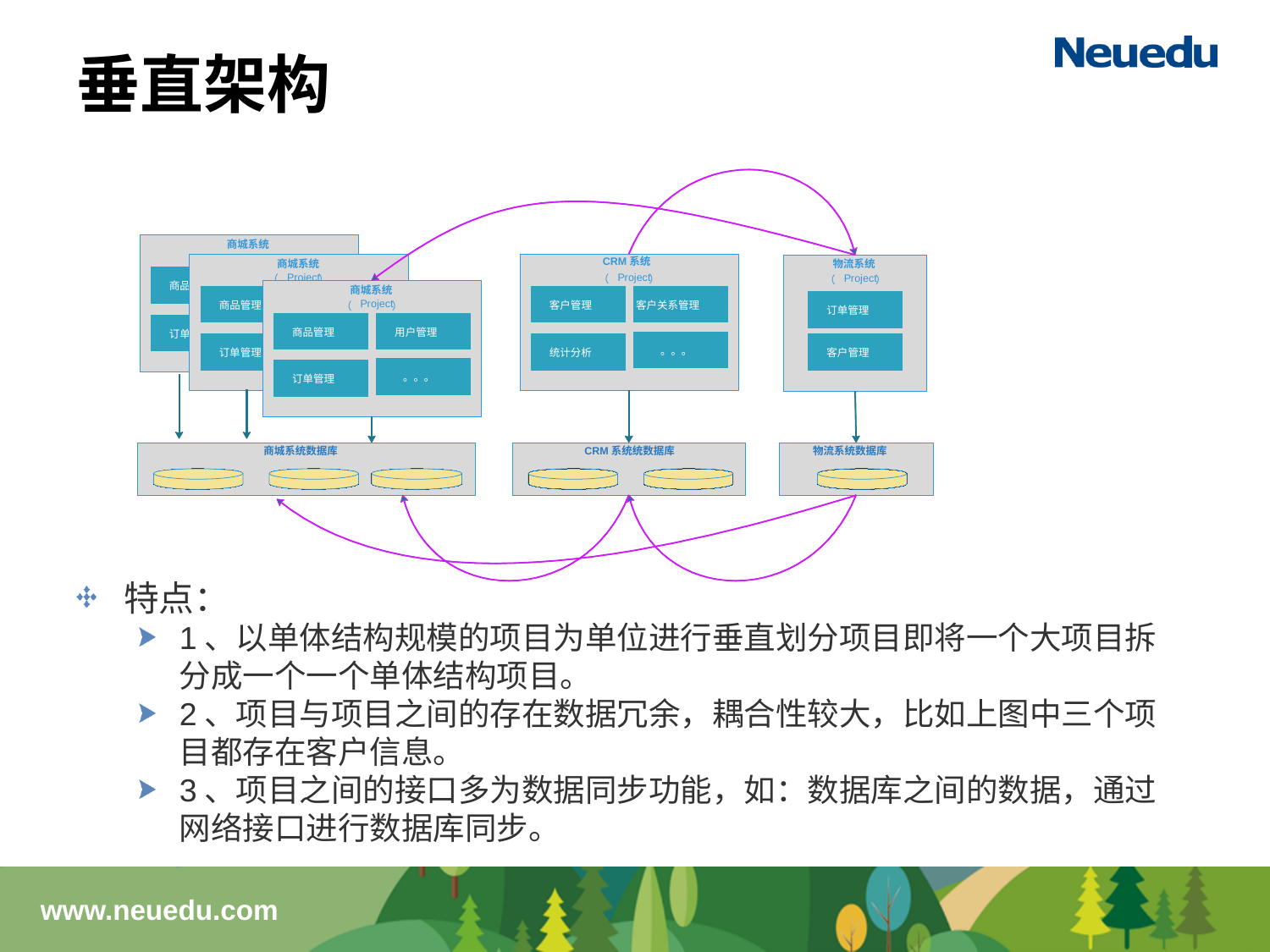

# 垂直架构

商城系统
Project
（
）

CRM系统
Project
（
）

商城系统
Project
（
）
物流系统
Project
（
）

用户管理
商品管理
用户管理

商城系统
Project
（
）

商品管理
用户管理
客户管理
客户关系管理
订单管理

。。。
。。。
商品管理
用户管理
订单管理

。。。
。。。
订单管理
统计分析
客户管理

。。。
订单管理

商城系统数据库
CRM系统统数据库
物流系统数据库

特点：
1、以单体结构规模的项目为单位进行垂直划分项目即将一个大项目拆分成一个一个单体结构项目。
2、项目与项目之间的存在数据冗余，耦合性较大，比如上图中三个项目都存在客户信息。
3、项目之间的接口多为数据同步功能，如：数据库之间的数据，通过网络接口进行数据库同步。